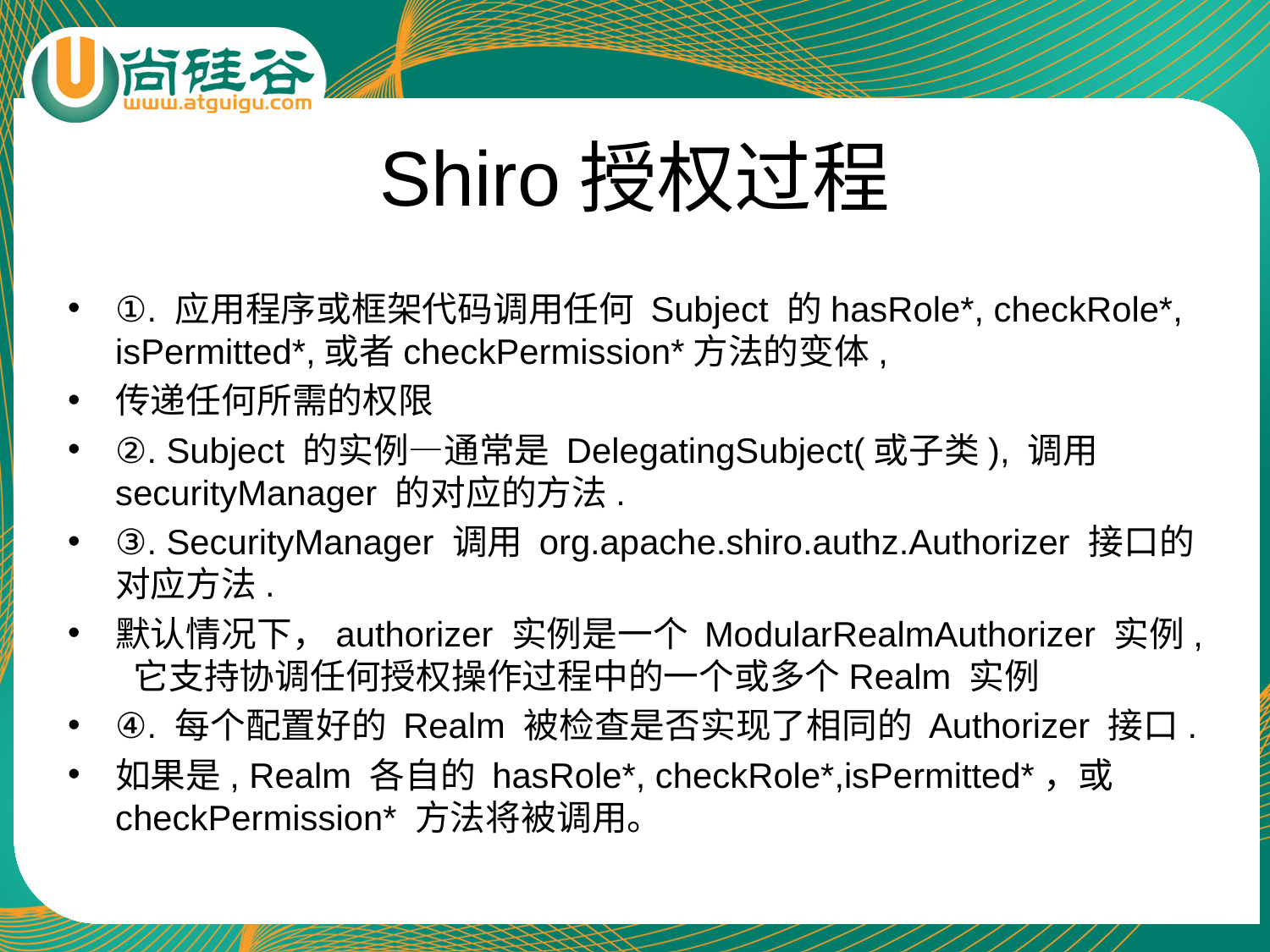

# Shiro授权过程
①. 应用程序或框架代码调用任何 Subject 的hasRole*, checkRole*, isPermitted*,或者checkPermission*方法的变体,
传递任何所需的权限
②. Subject 的实例—通常是 DelegatingSubject(或子类), 调用securityManager 的对应的方法.
③. SecurityManager 调用 org.apache.shiro.authz.Authorizer 接口的对应方法.
默认情况下，authorizer 实例是一个 ModularRealmAuthorizer 实例, 它支持协调任何授权操作过程中的一个或多个Realm 实例
④. 每个配置好的 Realm 被检查是否实现了相同的 Authorizer 接口.
如果是, Realm 各自的 hasRole*, checkRole*,isPermitted*，或 checkPermission* 方法将被调用。